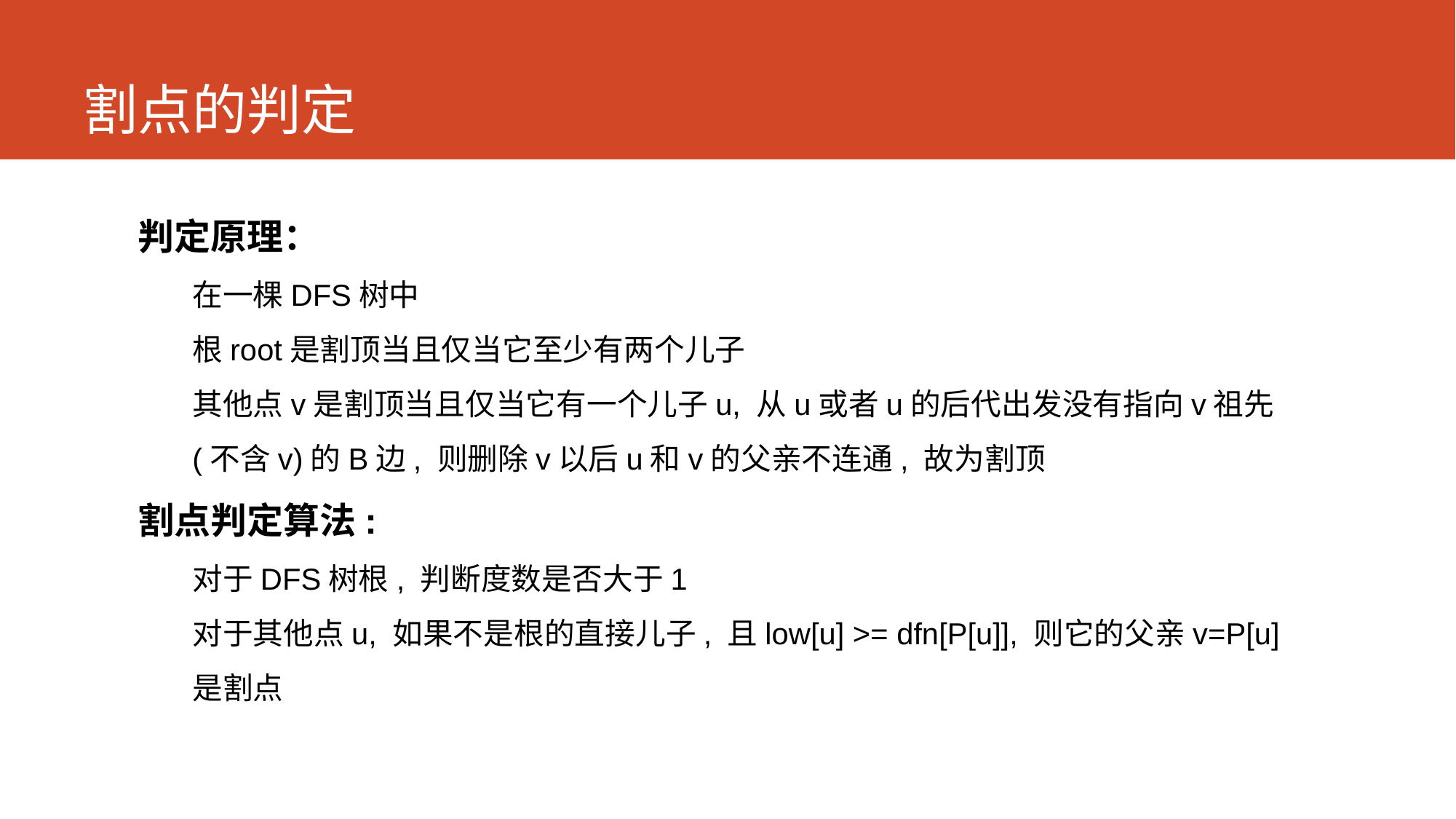

# 割点的判定
判定原理：
在一棵DFS树中
根root是割顶当且仅当它至少有两个儿子
其他点v是割顶当且仅当它有一个儿子u, 从u或者u的后代出发没有指向v祖先(不含v)的B边, 则删除v以后u和v的父亲不连通, 故为割顶
割点判定算法:
对于DFS树根, 判断度数是否大于1
对于其他点u, 如果不是根的直接儿子, 且low[u] >= dfn[P[u]], 则它的父亲v=P[u]是割点